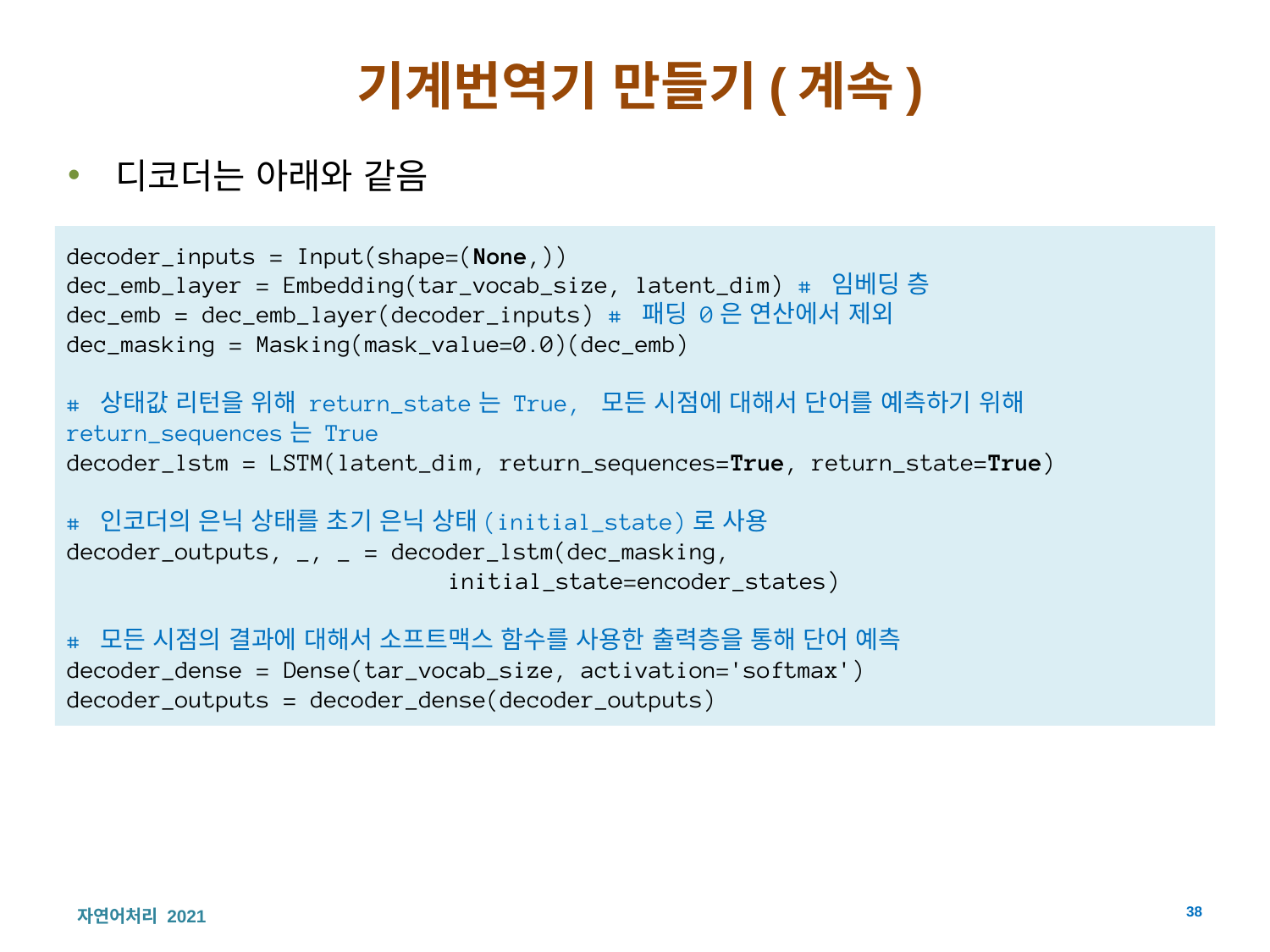

# 기계번역기 만들기(계속)
디코더는 아래와 같음
decoder_inputs = Input(shape=(None,))
dec_emb_layer = Embedding(tar_vocab_size, latent_dim) # 임베딩 층
dec_emb = dec_emb_layer(decoder_inputs) # 패딩 0은 연산에서 제외
dec_masking = Masking(mask_value=0.0)(dec_emb)

# 상태값 리턴을 위해 return_state는 True, 모든 시점에 대해서 단어를 예측하기 위해 return_sequences는 True
decoder_lstm = LSTM(latent_dim, return_sequences=True, return_state=True)

# 인코더의 은닉 상태를 초기 은닉 상태(initial_state)로 사용
decoder_outputs, _, _ = decoder_lstm(dec_masking,
			initial_state=encoder_states)

# 모든 시점의 결과에 대해서 소프트맥스 함수를 사용한 출력층을 통해 단어 예측
decoder_dense = Dense(tar_vocab_size, activation='softmax')
decoder_outputs = decoder_dense(decoder_outputs)